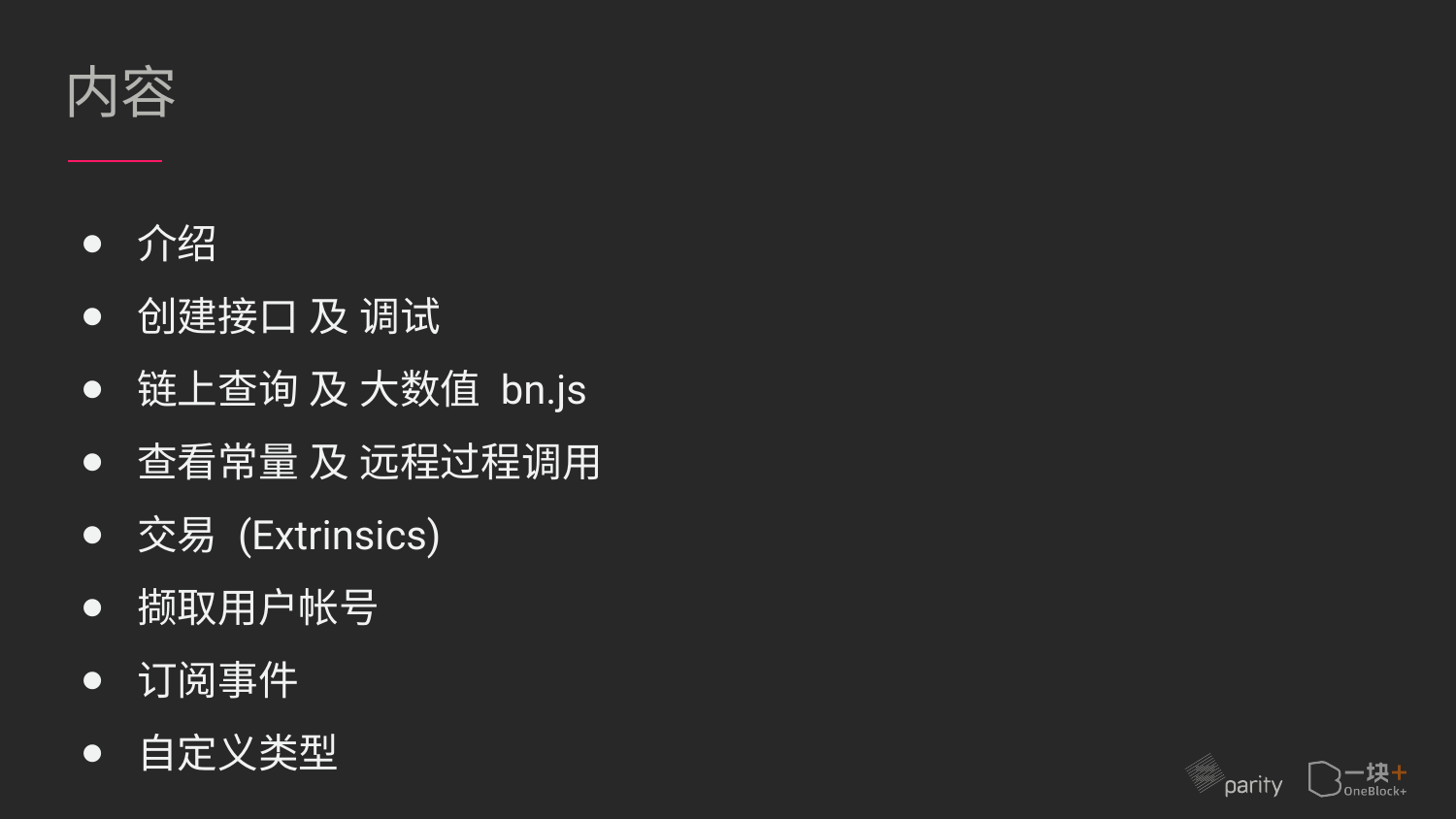

# 内容
介绍
创建接口 及 调试
链上查询 及 大数值 bn.js
查看常量 及 远程过程调用
交易 (Extrinsics)
撷取用户帐号
订阅事件
自定义类型